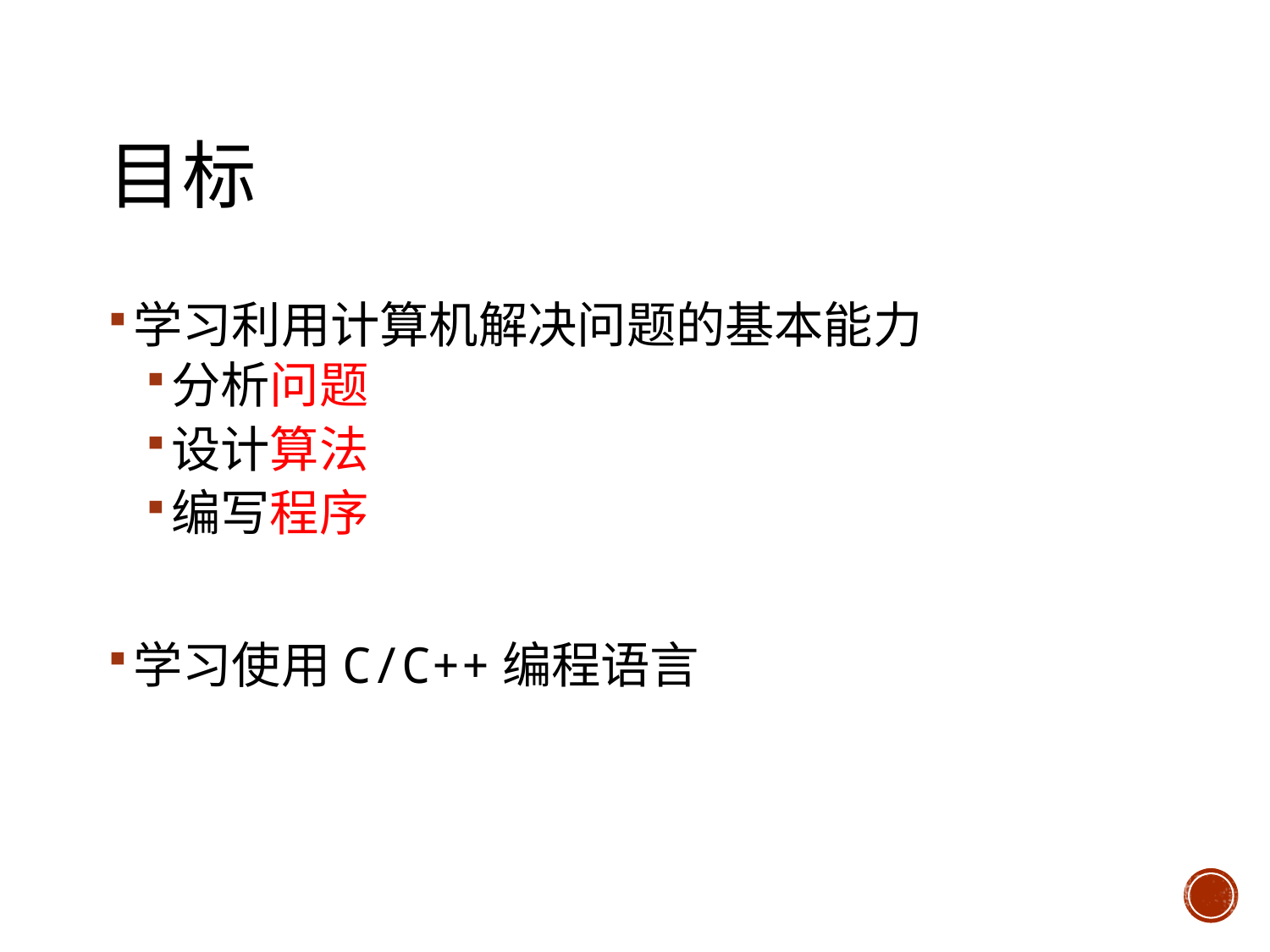

# 目标
学习利用计算机解决问题的基本能力
分析问题
设计算法
编写程序

学习使用C/C++编程语言